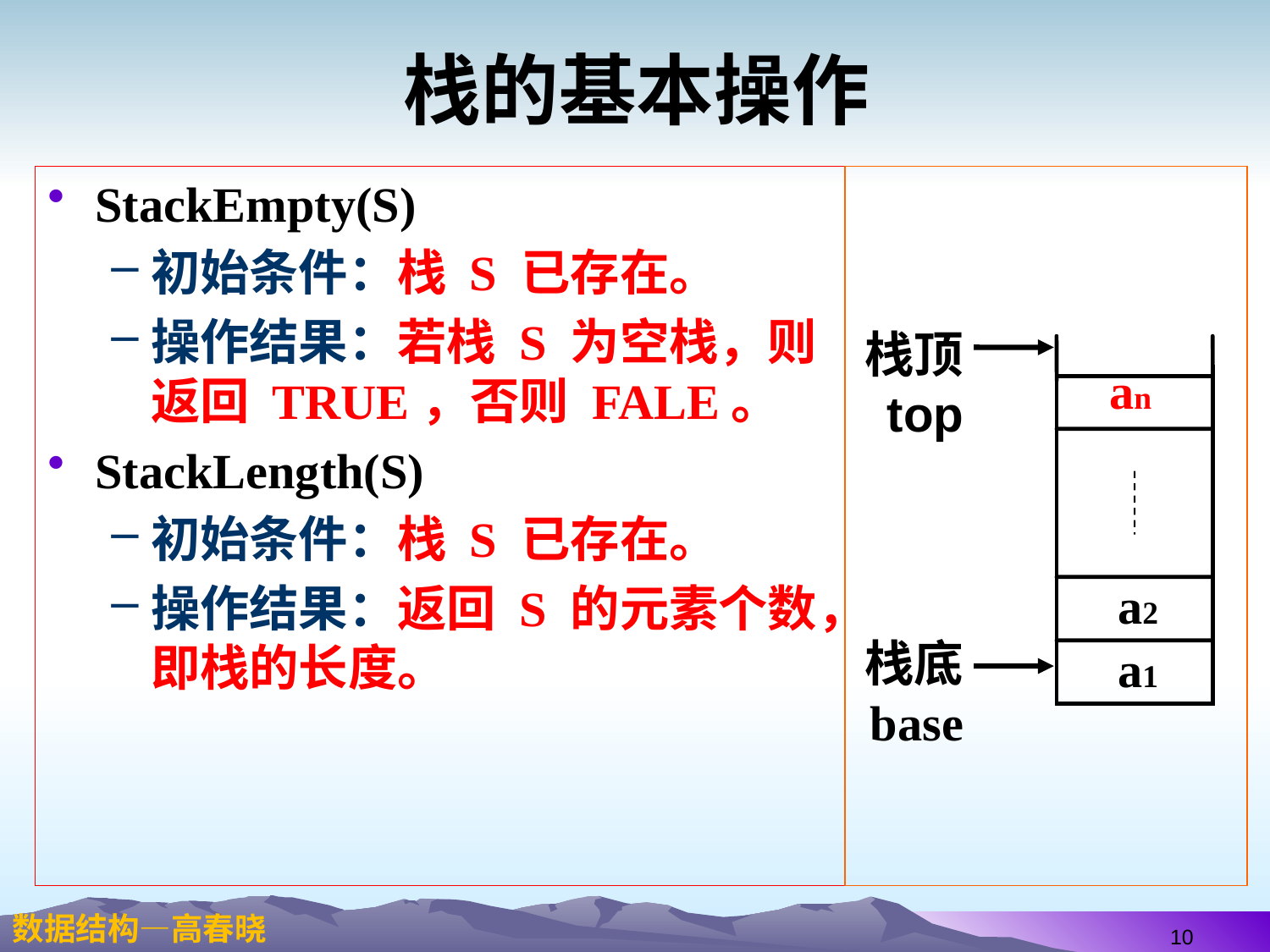

# 栈的基本操作
StackEmpty(S)
初始条件：栈 S 已存在。
操作结果：若栈 S 为空栈，则返回 TRUE，否则 FALE。
StackLength(S)
初始条件：栈 S 已存在。
操作结果：返回 S 的元素个数，即栈的长度。

栈顶
top

an

a2

a1

栈底
base

10